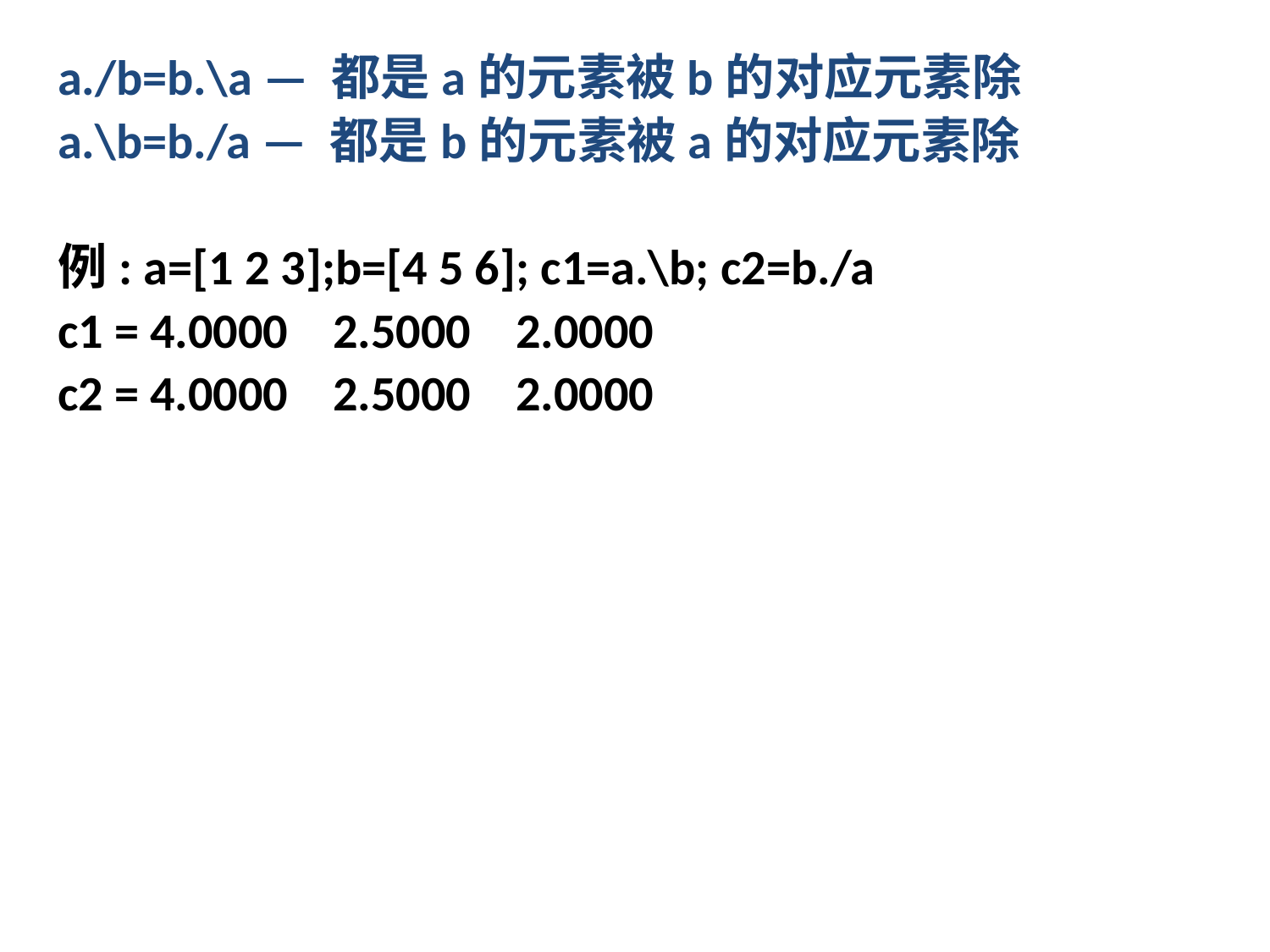

a./b=b.\a — 都是a的元素被b的对应元素除
a.\b=b./a — 都是b的元素被a的对应元素除

例: a=[1 2 3];b=[4 5 6]; c1=a.\b; c2=b./a
c1 = 4.0000    2.5000    2.0000
c2 = 4.0000    2.5000    2.0000